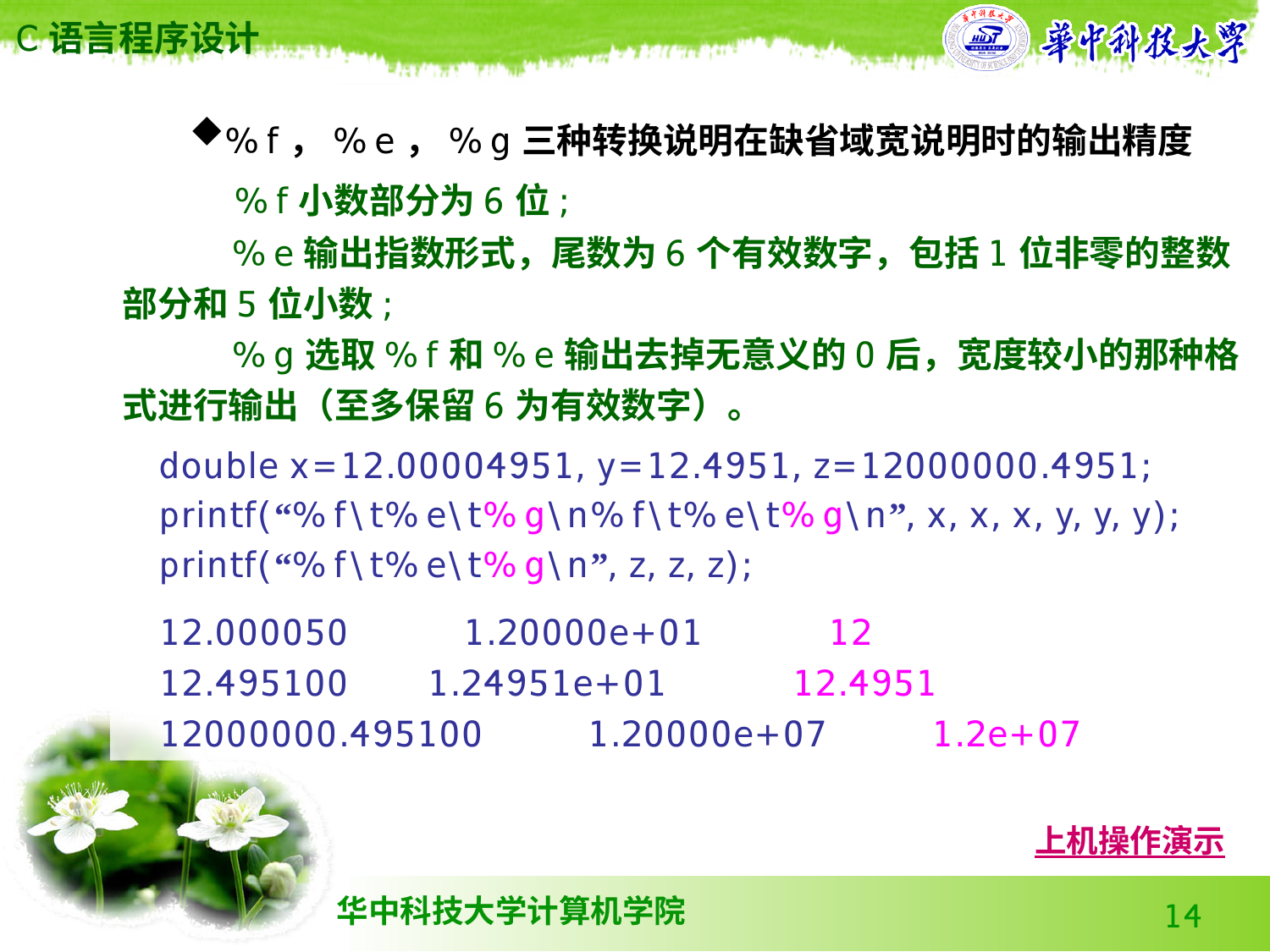

%f，%e，%g三种转换说明在缺省域宽说明时的输出精度
      %f小数部分为6位;
       %e输出指数形式，尾数为6个有效数字，包括1位非零的整数部分和5位小数;
       %g选取%f和%e输出去掉无意义的0后，宽度较小的那种格式进行输出（至多保留6为有效数字）。
double x=12.00004951, y=12.4951, z=12000000.4951;
printf(“%f\t%e\t%g\n%f\t%e\t%g\n”, x, x, x, y, y, y);
printf(“%f\t%e\t%g\n”, z, z, z);
12.000050           1.20000e+01            12
12.495100	     1.24951e+01            12.4951
12000000.495100          1.20000e+07          1.2e+07
上机操作演示
14